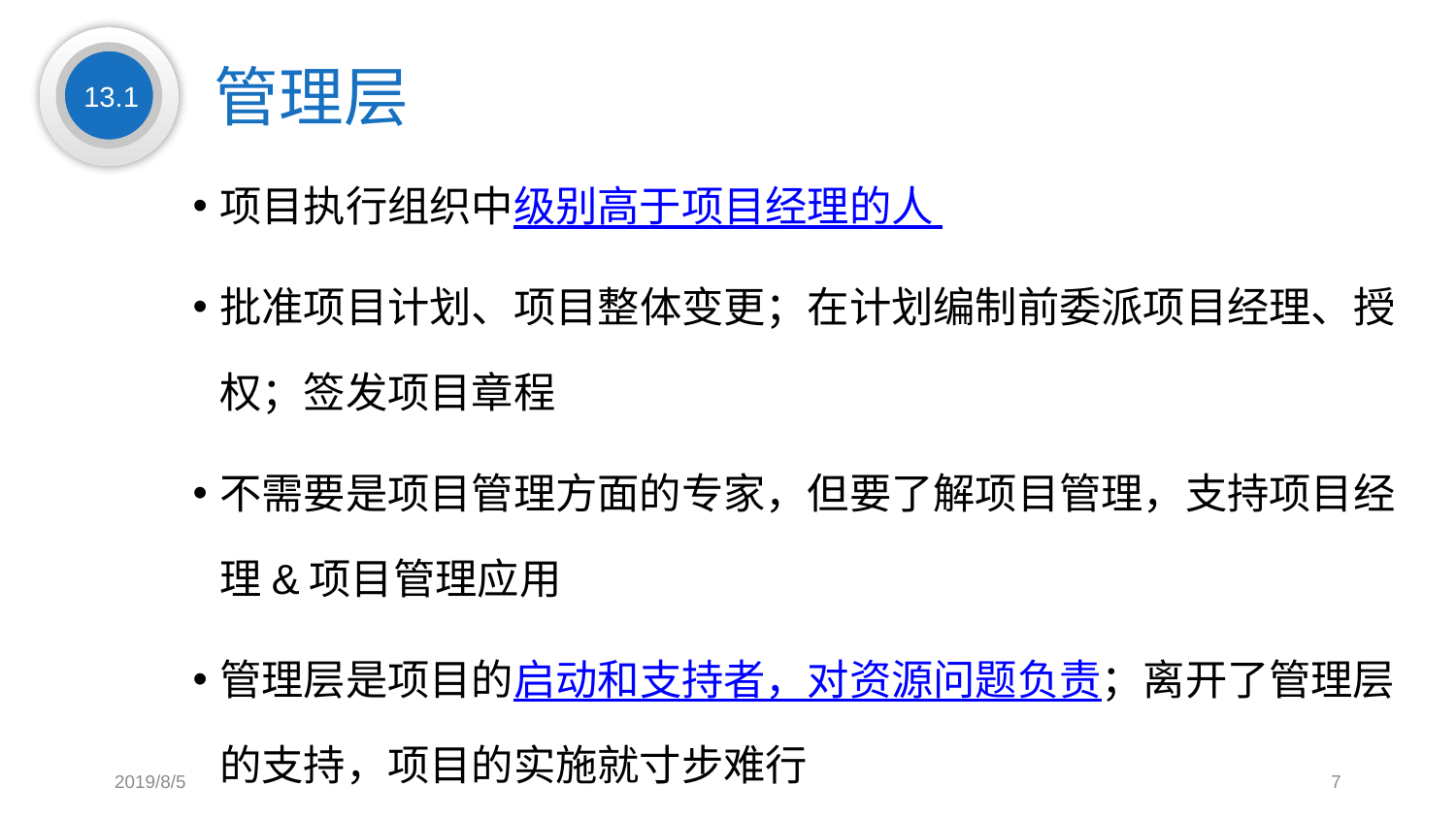

管理层
13.1
项目执行组织中级别高于项目经理的人
批准项目计划、项目整体变更；在计划编制前委派项目经理、授权；签发项目章程
不需要是项目管理方面的专家，但要了解项目管理，支持项目经理&项目管理应用
管理层是项目的启动和支持者，对资源问题负责；离开了管理层的支持，项目的实施就寸步难行
2019/8/5
7